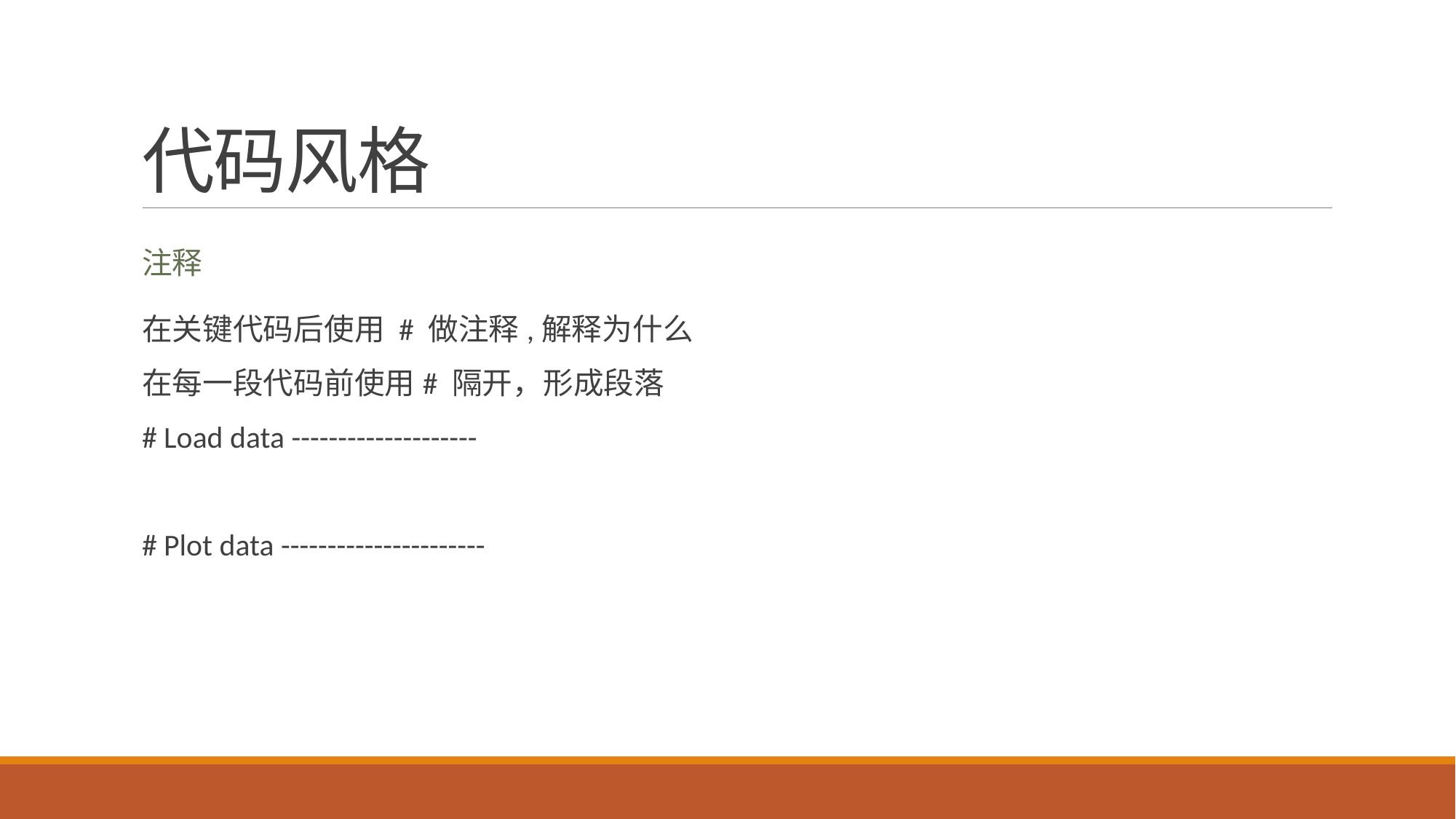

# 代码风格
注释

在关键代码后使用 # 做注释,解释为什么
在每一段代码前使用# 隔开，形成段落
# Load data --------------------

# Plot data ----------------------